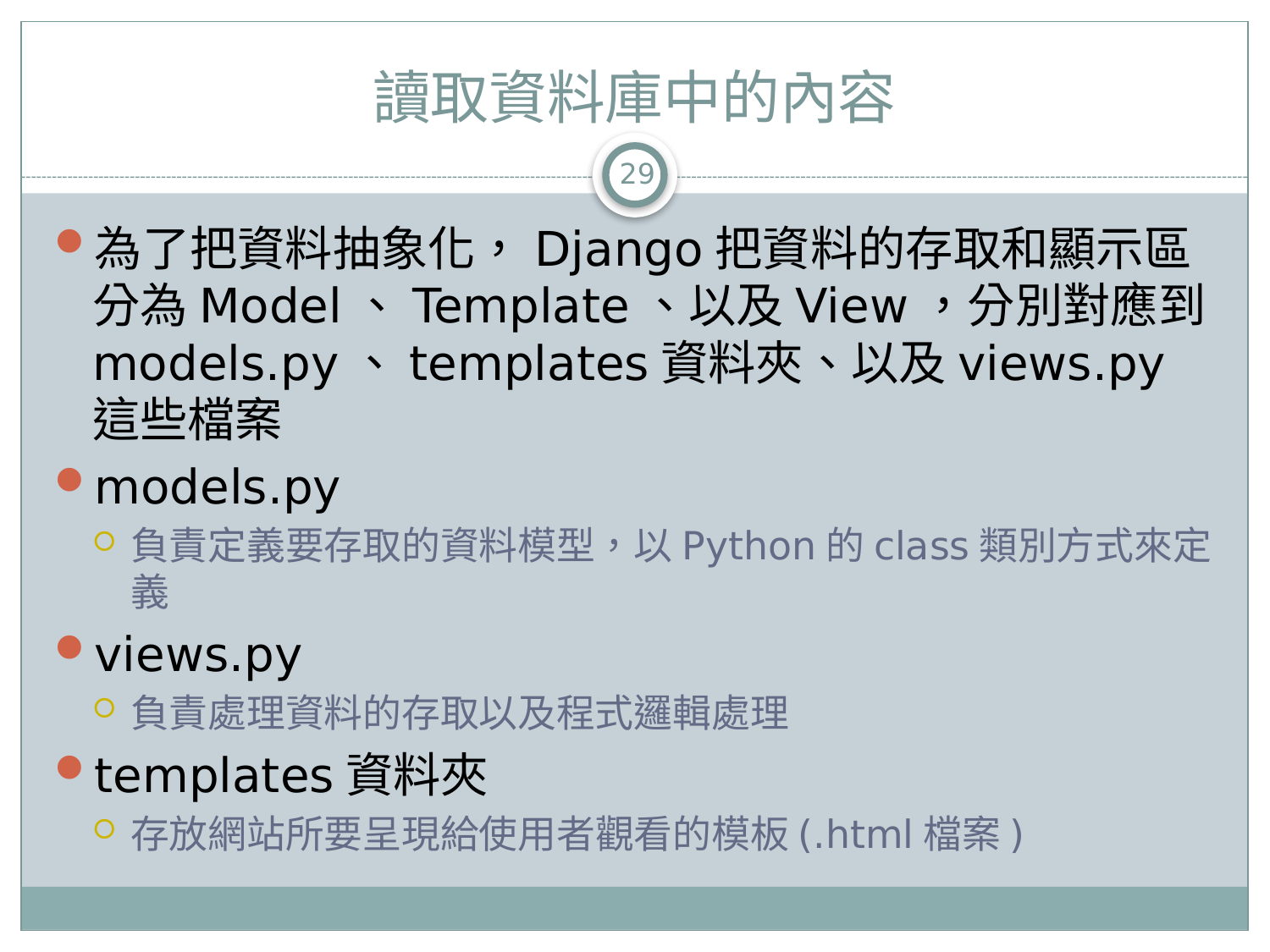

# 讀取資料庫中的內容
29
為了把資料抽象化，Django把資料的存取和顯示區分為Model、Template、以及View，分別對應到models.py、templates資料夾、以及views.py這些檔案
models.py
負責定義要存取的資料模型，以Python的class類別方式來定義
views.py
負責處理資料的存取以及程式邏輯處理
templates資料夾
存放網站所要呈現給使用者觀看的模板(.html檔案)